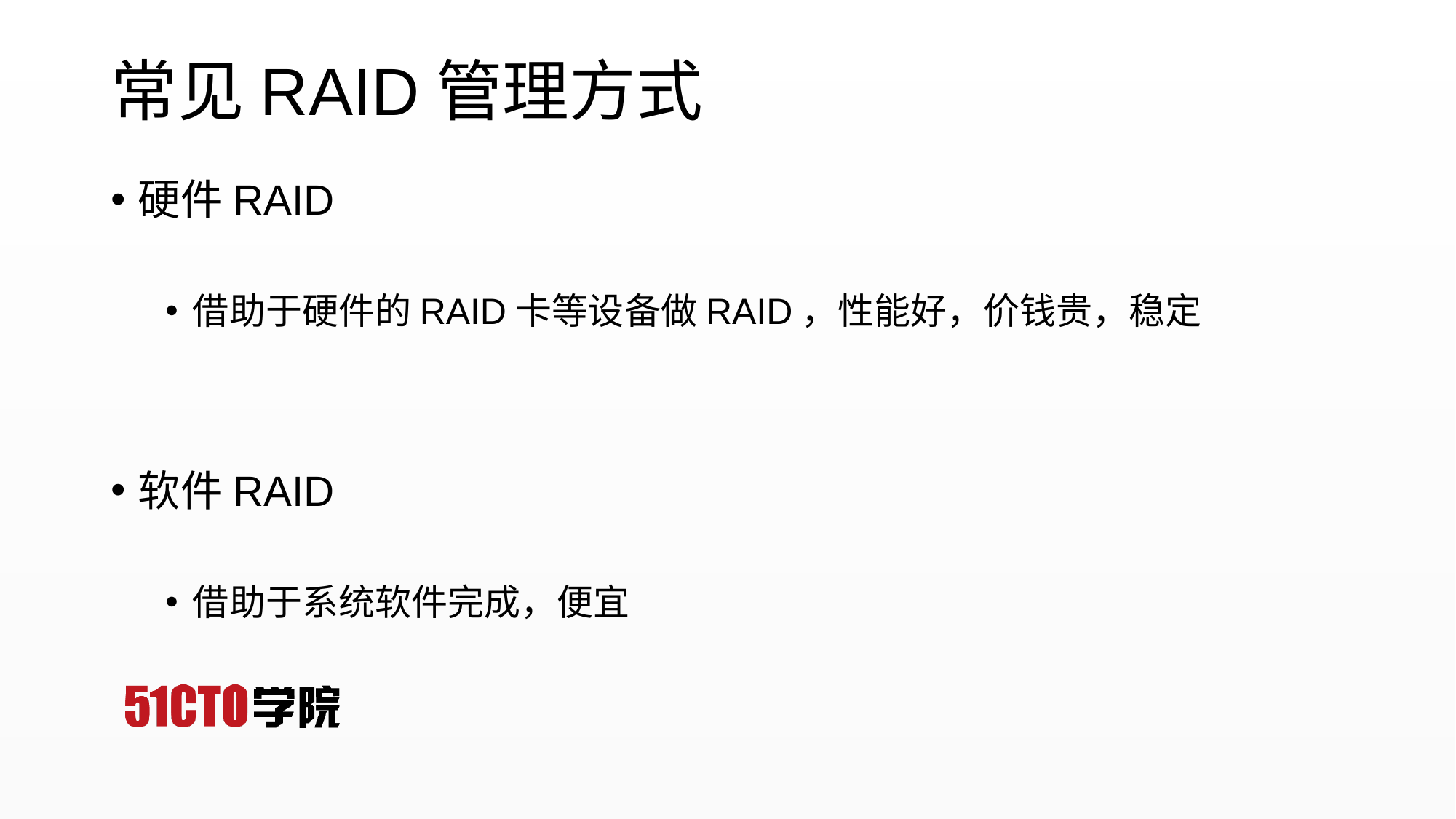

# 常见RAID管理方式
硬件RAID

借助于硬件的RAID卡等设备做RAID，性能好，价钱贵，稳定

软件RAID

借助于系统软件完成，便宜